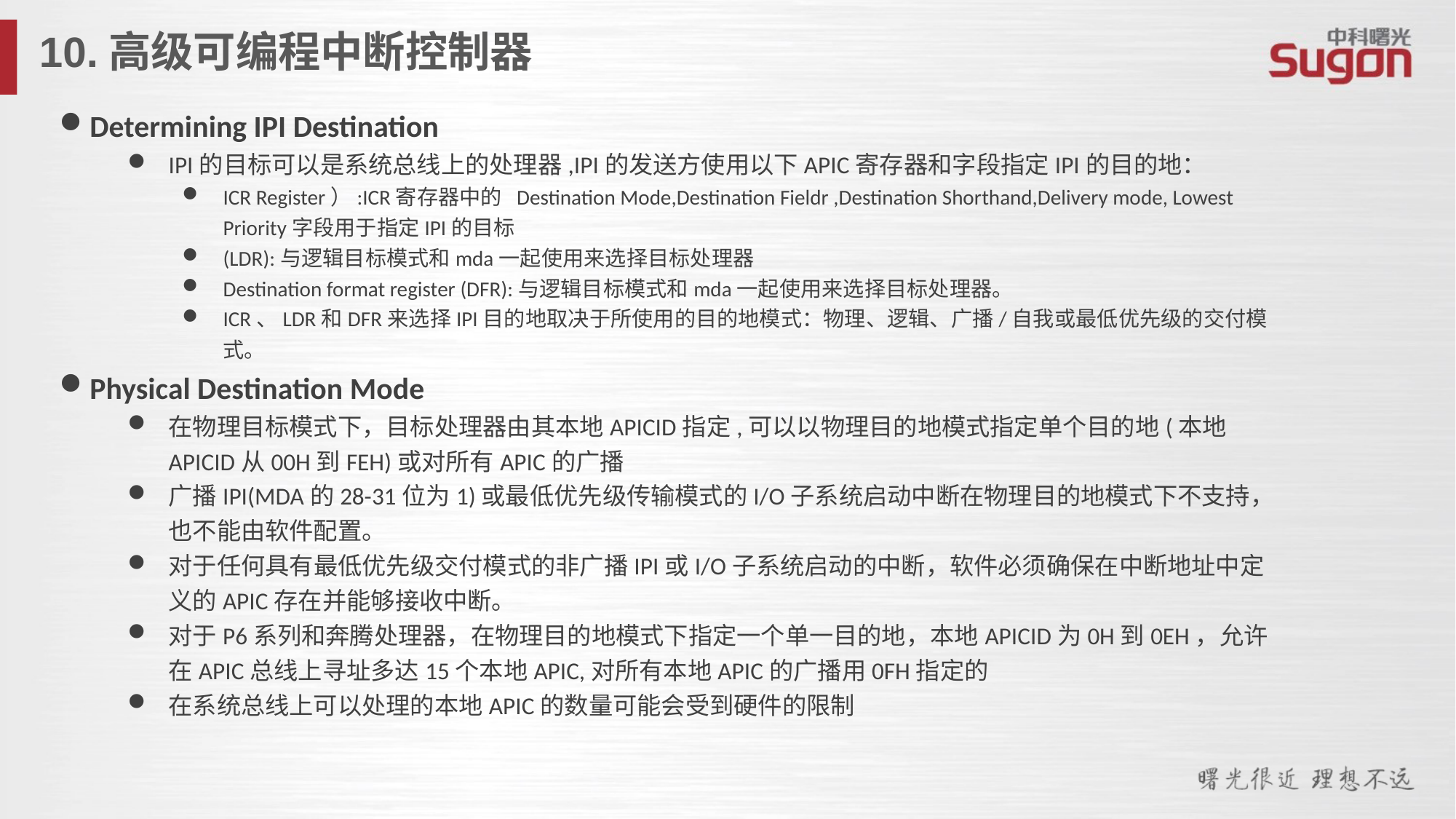

10.高级可编程中断控制器
Determining IPI Destination
IPI的目标可以是系统总线上的处理器,IPI的发送方使用以下APIC寄存器和字段指定IPI的目的地：
ICR Register）:ICR寄存器中的  Destination Mode,Destination Fieldr ,Destination Shorthand,Delivery mode, Lowest Priority字段用于指定IPI的目标
(LDR):与逻辑目标模式和mda一起使用来选择目标处理器
Destination format register (DFR):与逻辑目标模式和mda一起使用来选择目标处理器。
ICR、LDR和DFR来选择IPI目的地取决于所使用的目的地模式：物理、逻辑、广播/自我或最低优先级的交付模式。
Physical Destination Mode
在物理目标模式下，目标处理器由其本地APICID指定,可以以物理目的地模式指定单个目的地(本地APICID从00H到FEH)或对所有APIC的广播
广播IPI(MDA的28-31位为1)或最低优先级传输模式的I/O子系统启动中断在物理目的地模式下不支持，也不能由软件配置。
对于任何具有最低优先级交付模式的非广播IPI或I/O子系统启动的中断，软件必须确保在中断地址中定义的APIC存在并能够接收中断。
对于P6系列和奔腾处理器，在物理目的地模式下指定一个单一目的地，本地APICID为0H到0EH，允许在APIC总线上寻址多达15个本地APIC,对所有本地APIC的广播用0FH指定的
在系统总线上可以处理的本地APIC的数量可能会受到硬件的限制